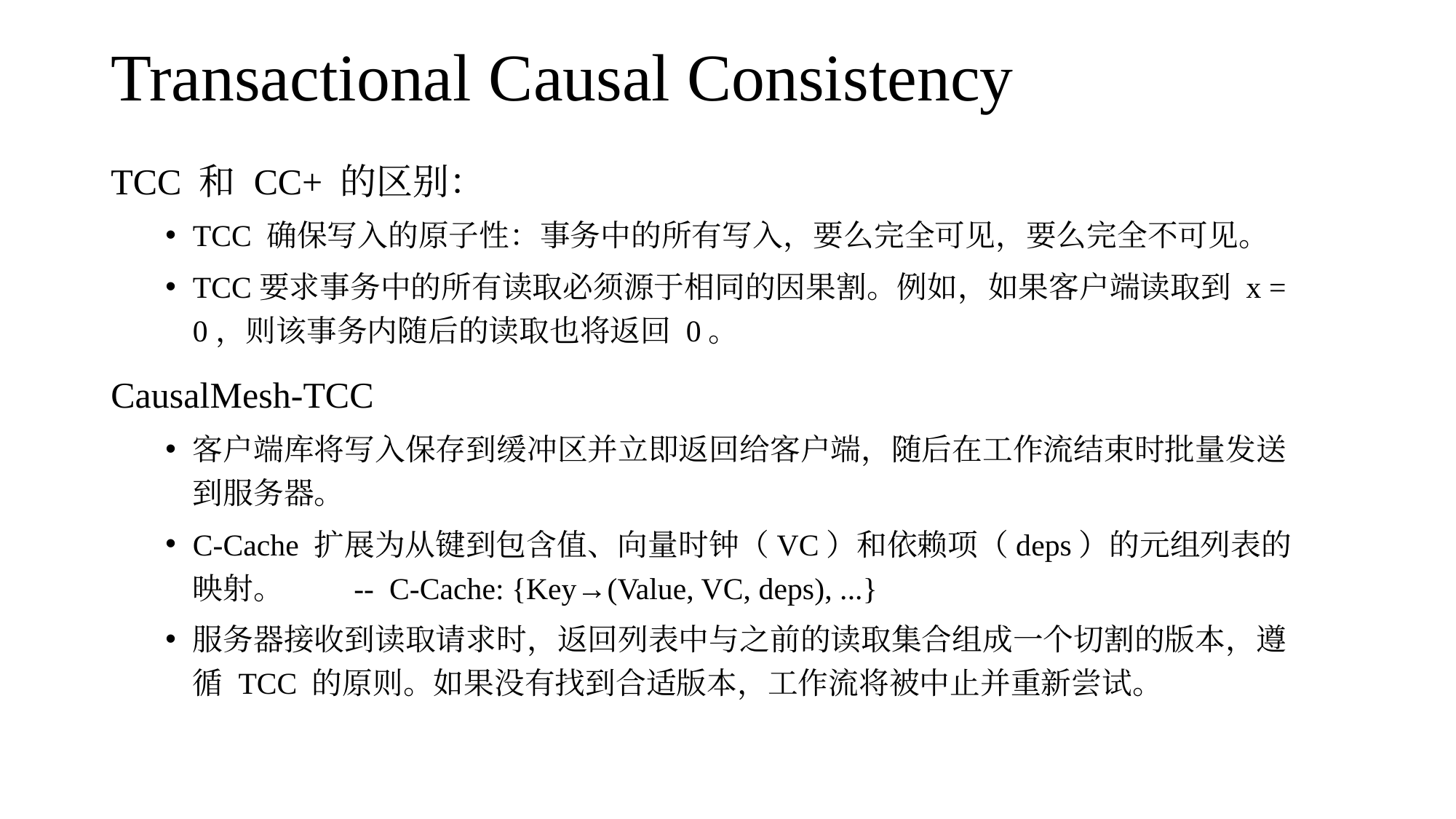

# Transactional Causal Consistency
TCC 和 CC+ 的区别：
TCC 确保写入的原子性：事务中的所有写入，要么完全可见，要么完全不可见。
TCC要求事务中的所有读取必须源于相同的因果割。例如，如果客户端读取到 x = 0，则该事务内随后的读取也将返回 0。
CausalMesh-TCC
客户端库将写入保存到缓冲区并立即返回给客户端，随后在工作流结束时批量发送到服务器。
C-Cache 扩展为从键到包含值、向量时钟（VC）和依赖项（deps）的元组列表的映射。        --  C-Cache: {Key→(Value, VC, deps), ...}
服务器接收到读取请求时，返回列表中与之前的读取集合组成一个切割的版本，遵循 TCC 的原则。如果没有找到合适版本，工作流将被中止并重新尝试。